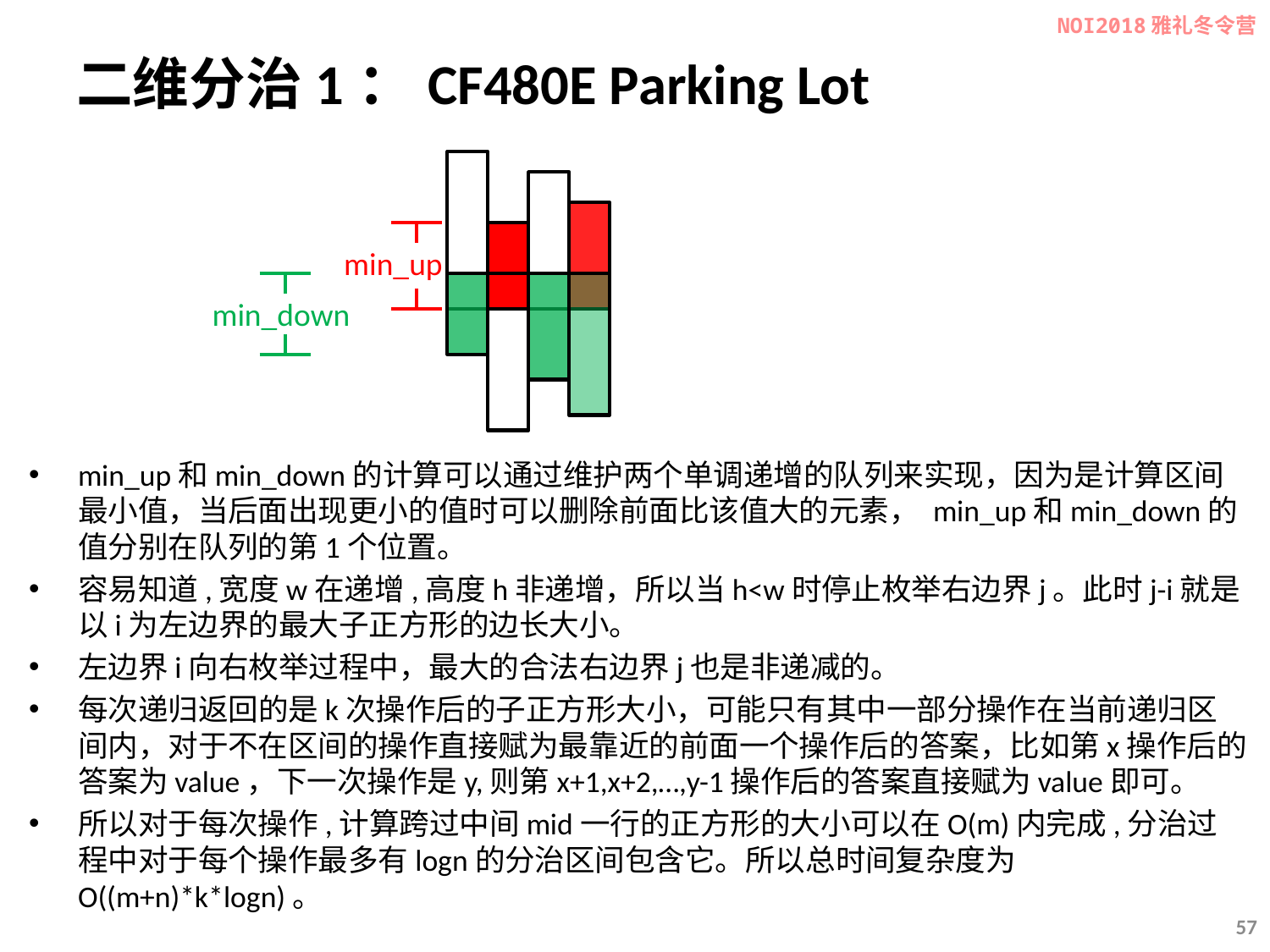

NOI2018雅礼冬令营
# 二维分治1：CF480E Parking Lot

min_up和min_down的计算可以通过维护两个单调递增的队列来实现，因为是计算区间最小值，当后面出现更小的值时可以删除前面比该值大的元素， min_up和min_down的值分别在队列的第1个位置。
容易知道,宽度w在递增,高度h非递增，所以当h<w时停止枚举右边界j。此时j-i就是以i为左边界的最大子正方形的边长大小。
左边界i向右枚举过程中，最大的合法右边界j也是非递减的。
每次递归返回的是k次操作后的子正方形大小，可能只有其中一部分操作在当前递归区间内，对于不在区间的操作直接赋为最靠近的前面一个操作后的答案，比如第x操作后的答案为value，下一次操作是y,则第x+1,x+2,…,y-1操作后的答案直接赋为value即可。
所以对于每次操作,计算跨过中间mid一行的正方形的大小可以在O(m)内完成,分治过程中对于每个操作最多有logn的分治区间包含它。所以总时间复杂度为O((m+n)*k*logn)。

min_up
min_down
57